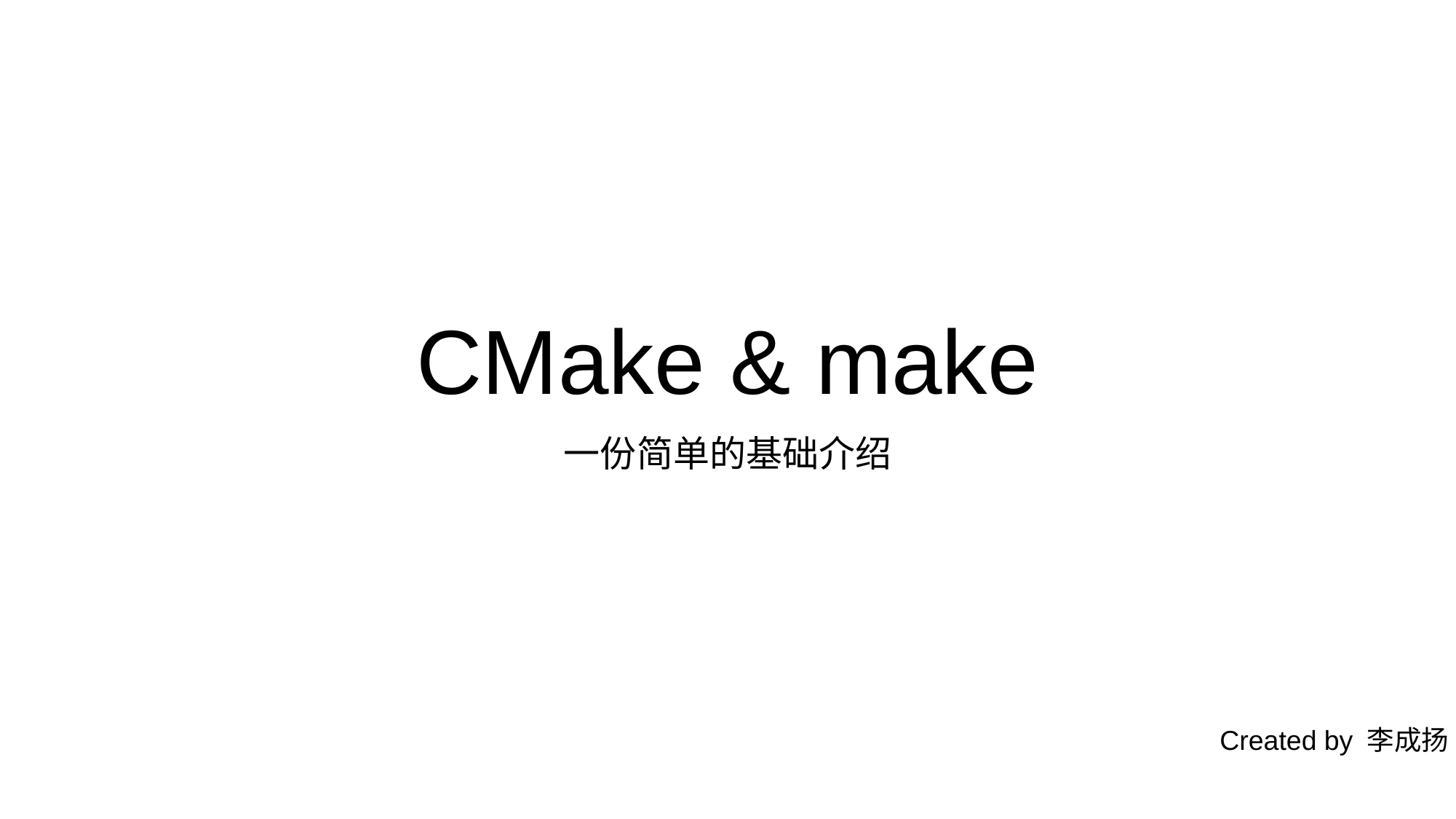

# CMake & make
一份简单的基础介绍
Created by 李成扬